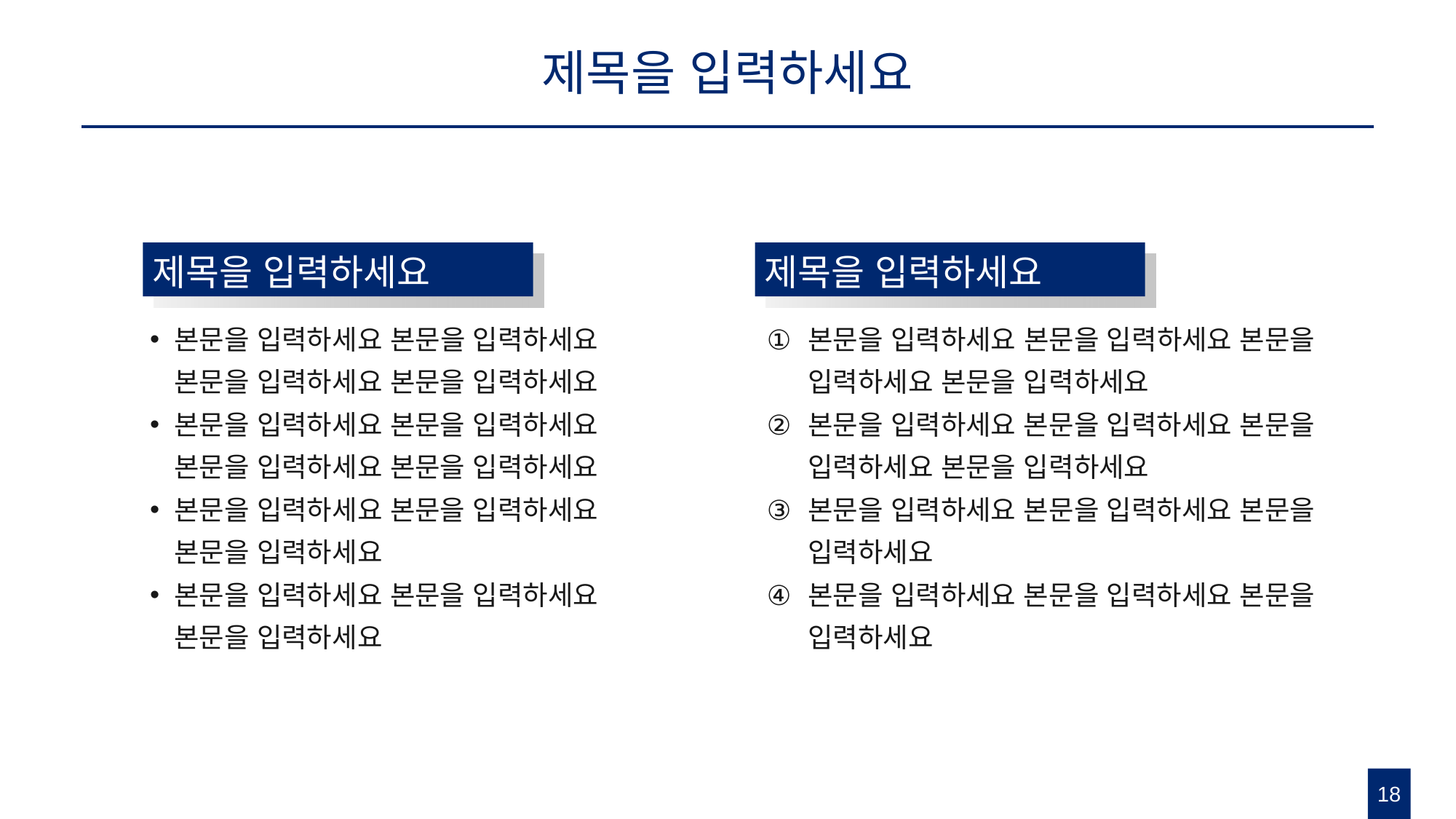

# 제목을 입력하세요
제목을 입력하세요

제목을 입력하세요

본문을 입력하세요 본문을 입력하세요 본문을 입력하세요 본문을 입력하세요
본문을 입력하세요 본문을 입력하세요 본문을 입력하세요 본문을 입력하세요
본문을 입력하세요 본문을 입력하세요 본문을 입력하세요
본문을 입력하세요 본문을 입력하세요 본문을 입력하세요
본문을 입력하세요 본문을 입력하세요 본문을 입력하세요 본문을 입력하세요
본문을 입력하세요 본문을 입력하세요 본문을 입력하세요 본문을 입력하세요
본문을 입력하세요 본문을 입력하세요 본문을 입력하세요
본문을 입력하세요 본문을 입력하세요 본문을 입력하세요